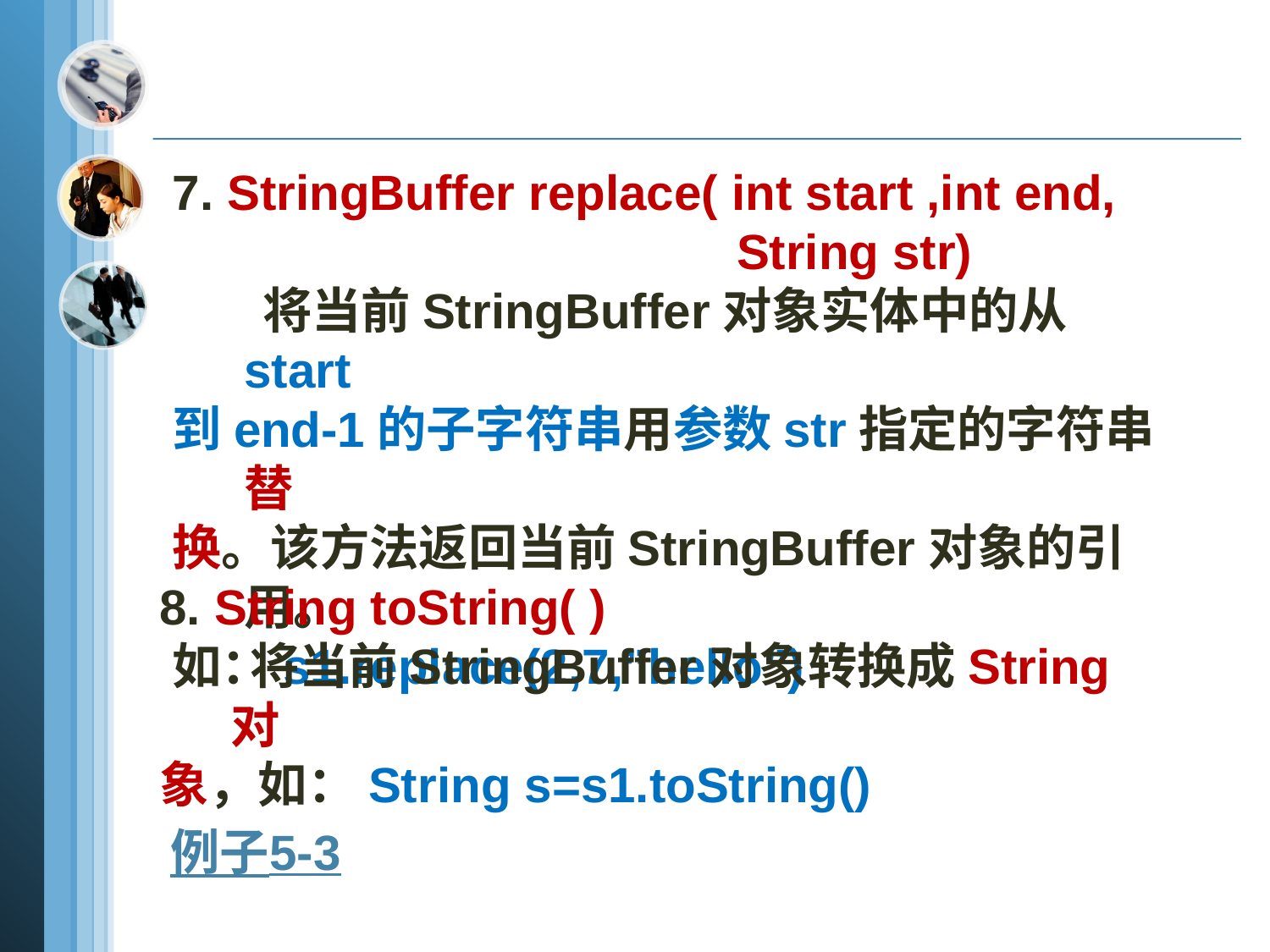

7. StringBuffer replace( int start ,int end,
                                         String str)
       将当前StringBuffer对象实体中的从start
到end-1的子字符串用参数str指定的字符串替
换。该方法返回当前StringBuffer对象的引用。
如：s1.replace(2,7,”hello”)
8. String toString( )
       将当前StringBuffer对象转换成String对
象，如：String s=s1.toString()
例子5-3